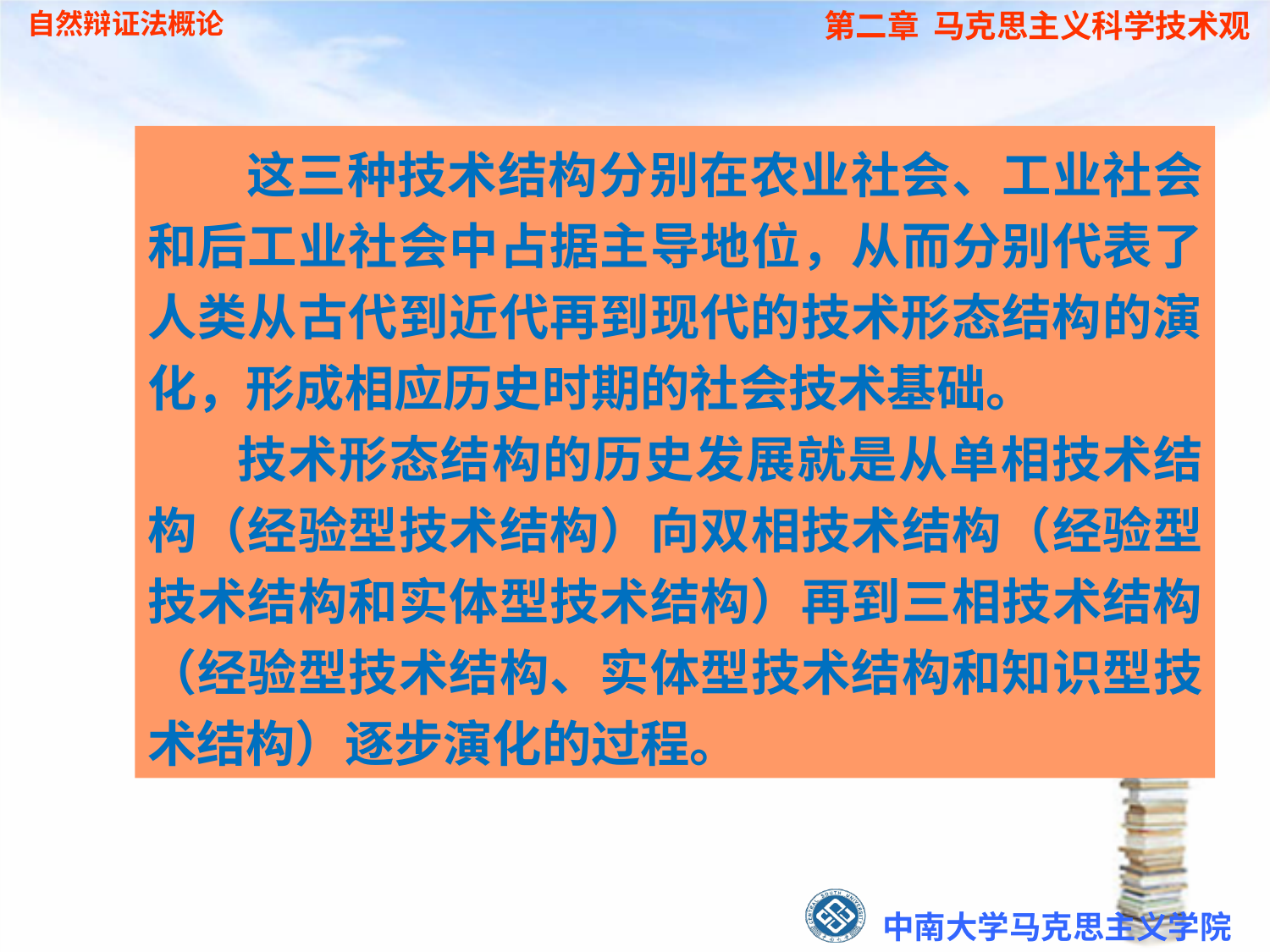

这三种技术结构分别在农业社会、工业社会和后工业社会中占据主导地位，从而分别代表了人类从古代到近代再到现代的技术形态结构的演化，形成相应历史时期的社会技术基础。
      技术形态结构的历史发展就是从单相技术结构（经验型技术结构）向双相技术结构（经验型技术结构和实体型技术结构）再到三相技术结构（经验型技术结构、实体型技术结构和知识型技术结构）逐步演化的过程。